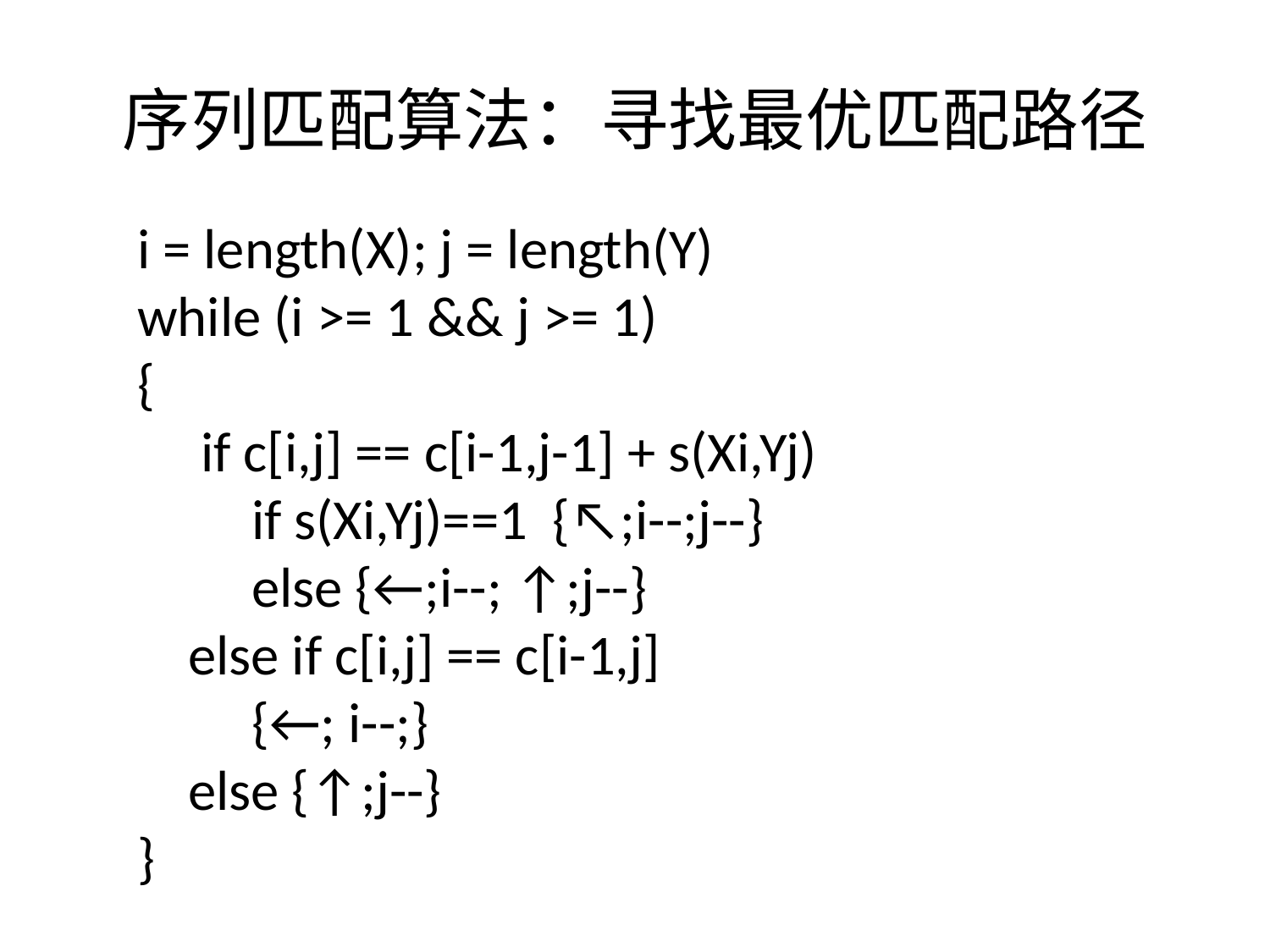

# 序列匹配算法：寻找最优匹配路径
i = length(X); j = length(Y)
while (i >= 1 && j >= 1)
{
     if c[i,j] == c[i-1,j-1] + s(Xi,Yj)
         if s(Xi,Yj)==1  {↖;i--;j--}
         else {←;i--; ↑;j--}
    else if c[i,j] == c[i-1,j]
         {←; i--;}
    else {↑;j--}
}